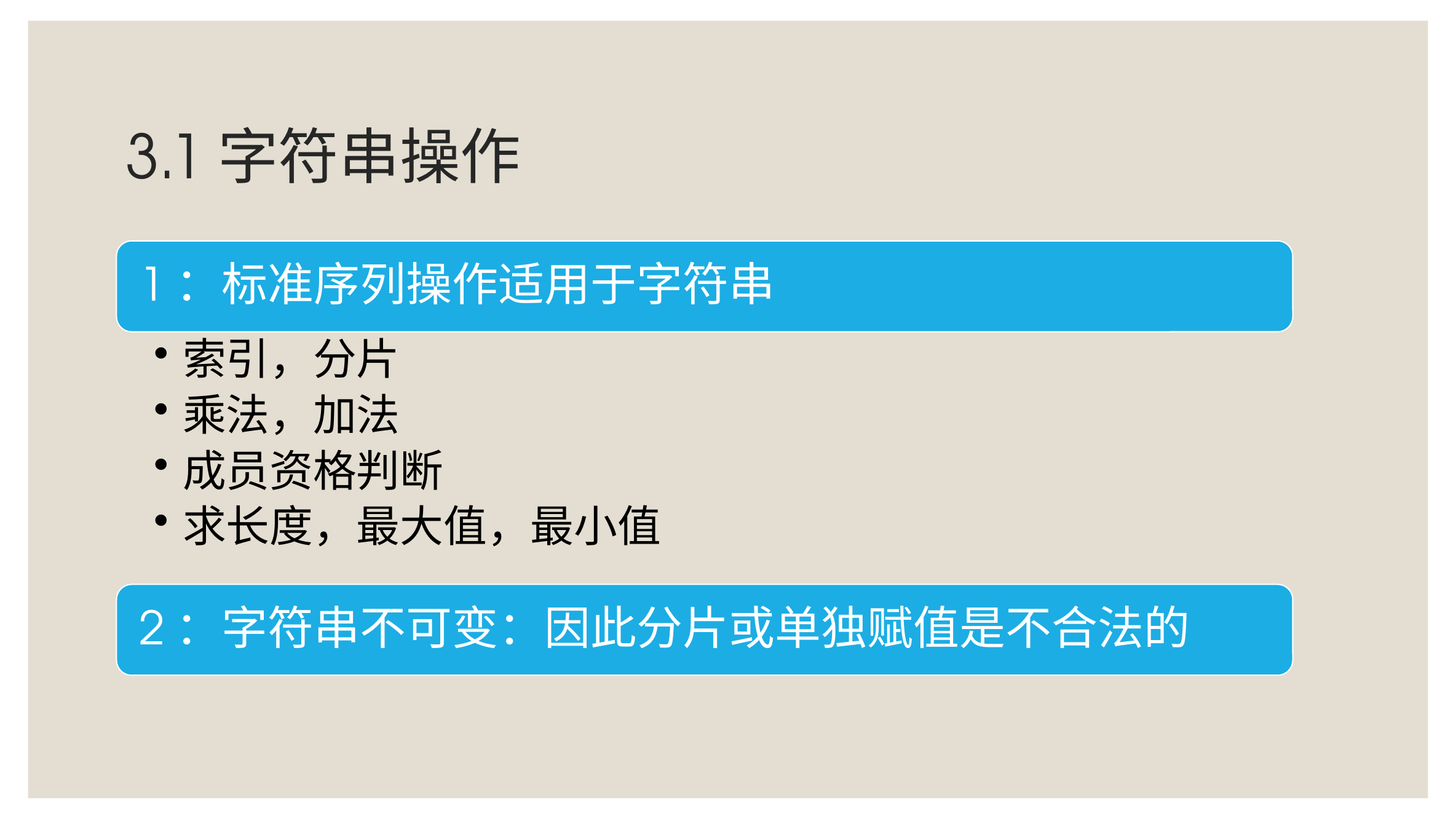

# 3.1字符串操作
1：标准序列操作适用于字符串
索引，分片
乘法，加法
成员资格判断
求长度，最大值，最小值
2：字符串不可变：因此分片或单独赋值是不合法的